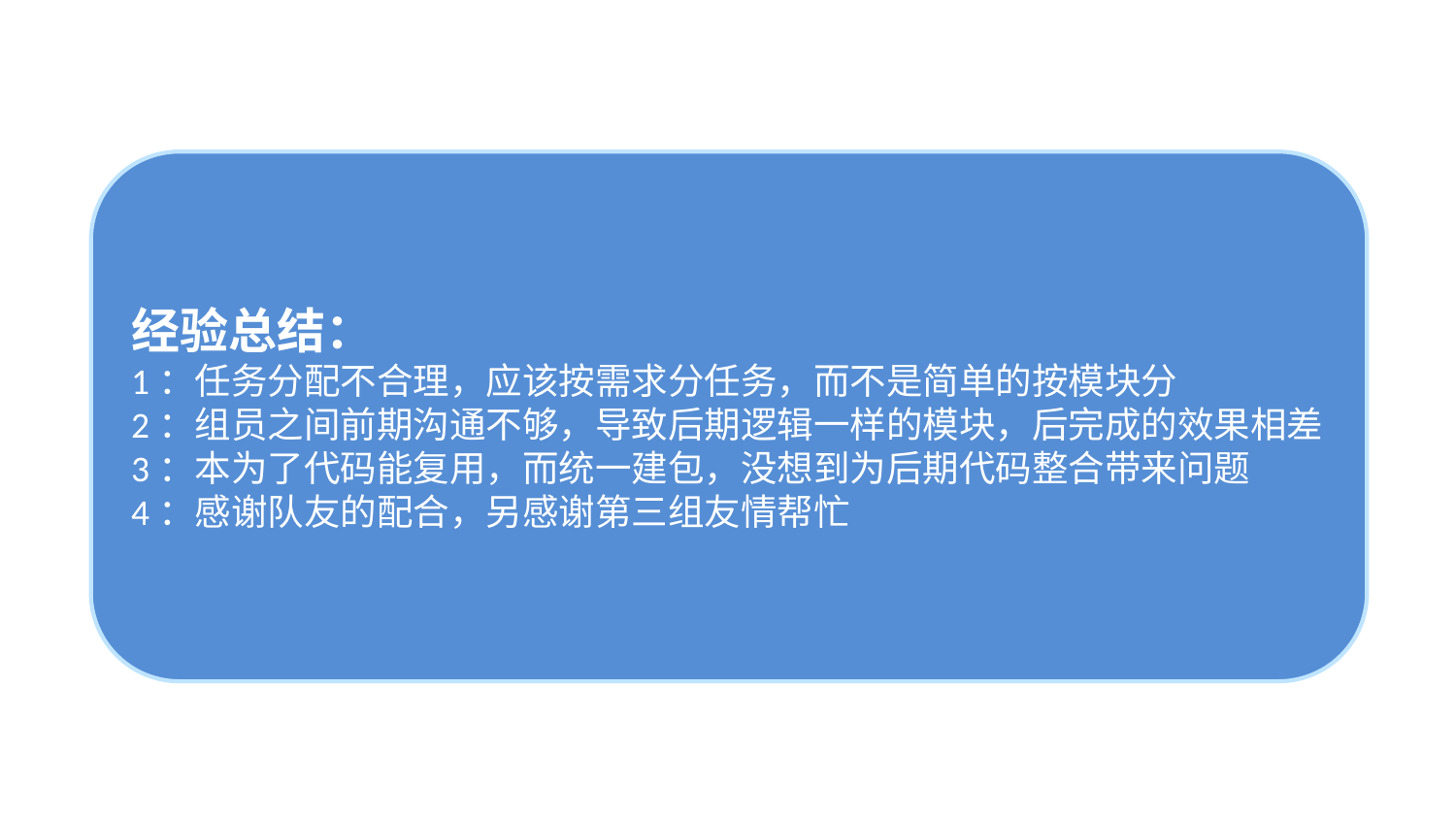

经验总结：
1：任务分配不合理，应该按需求分任务，而不是简单的按模块分
2：组员之间前期沟通不够，导致后期逻辑一样的模块，后完成的效果相差
3：本为了代码能复用，而统一建包，没想到为后期代码整合带来问题
4：感谢队友的配合，另感谢第三组友情帮忙